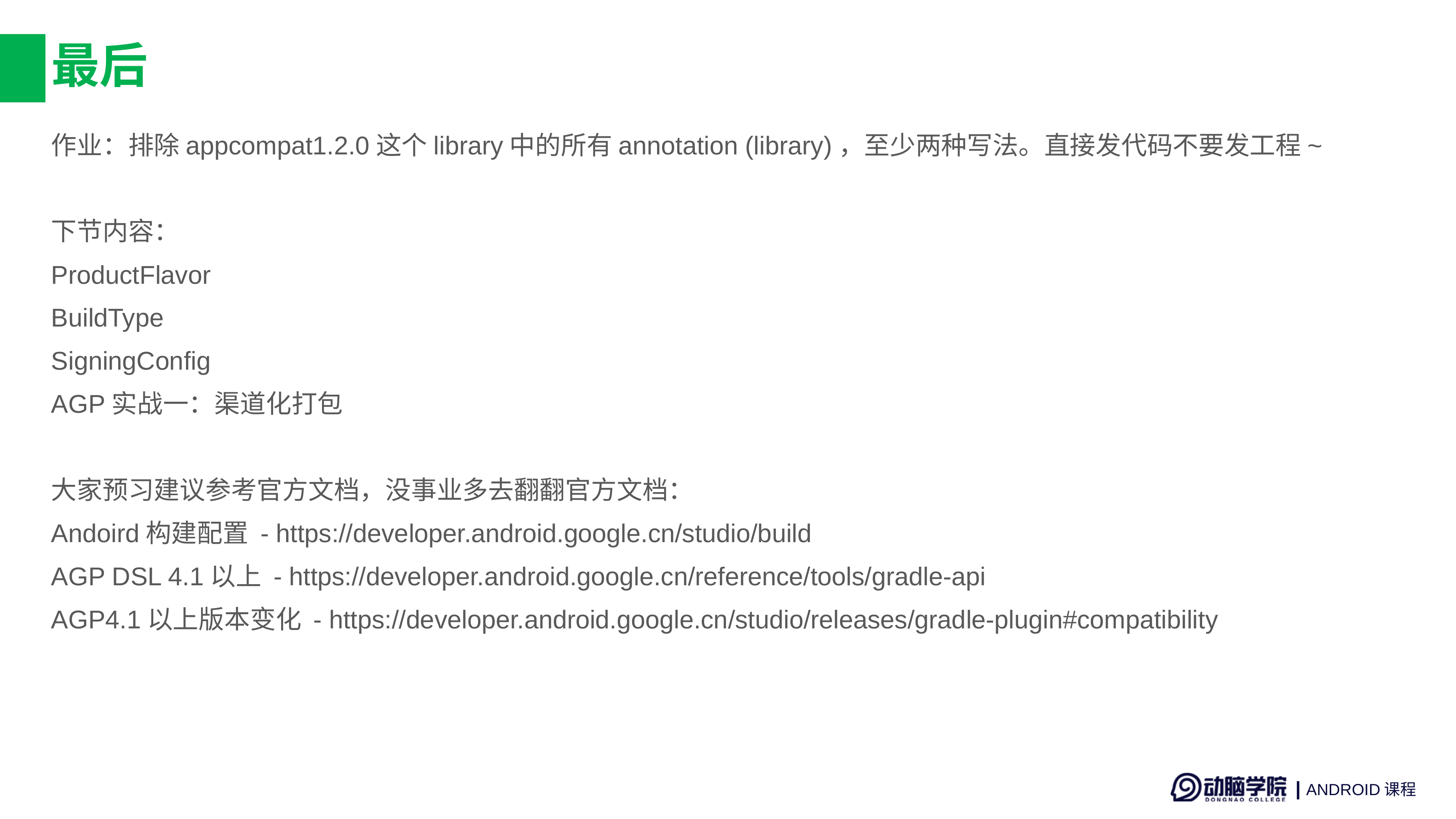

# 最后
作业：排除appcompat1.2.0这个library中的所有annotation (library)，至少两种写法。直接发代码不要发工程~

下节内容：
ProductFlavor
BuildType
SigningConfig
AGP实战一：渠道化打包

大家预习建议参考官方文档，没事业多去翻翻官方文档：
Andoird构建配置 - https://developer.android.google.cn/studio/build
AGP DSL 4.1以上 - https://developer.android.google.cn/reference/tools/gradle-api
AGP4.1以上版本变化 - https://developer.android.google.cn/studio/releases/gradle-plugin#compatibility